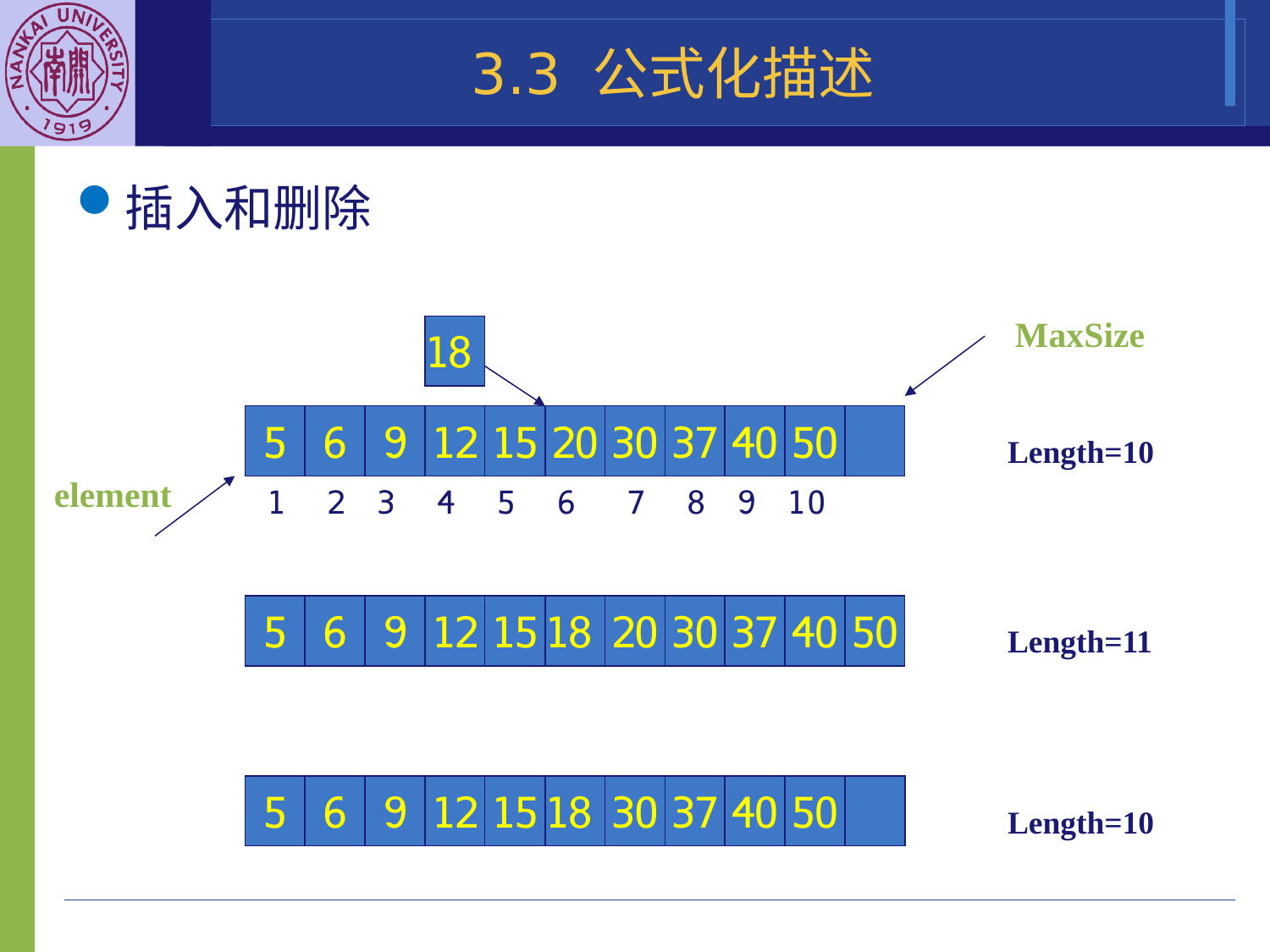

# 3.3 公式化描述
插入和删除
MaxSize
18

5
6
9
12
15
20
30
37
40
50

Length=10
element

1
2
3
4
5
6
7
8
9
10
5
6
9
12
15
18
20
30
37
40
50
Length=11
5
6
9
12
15
18
30
37
40
50

Length=10
14